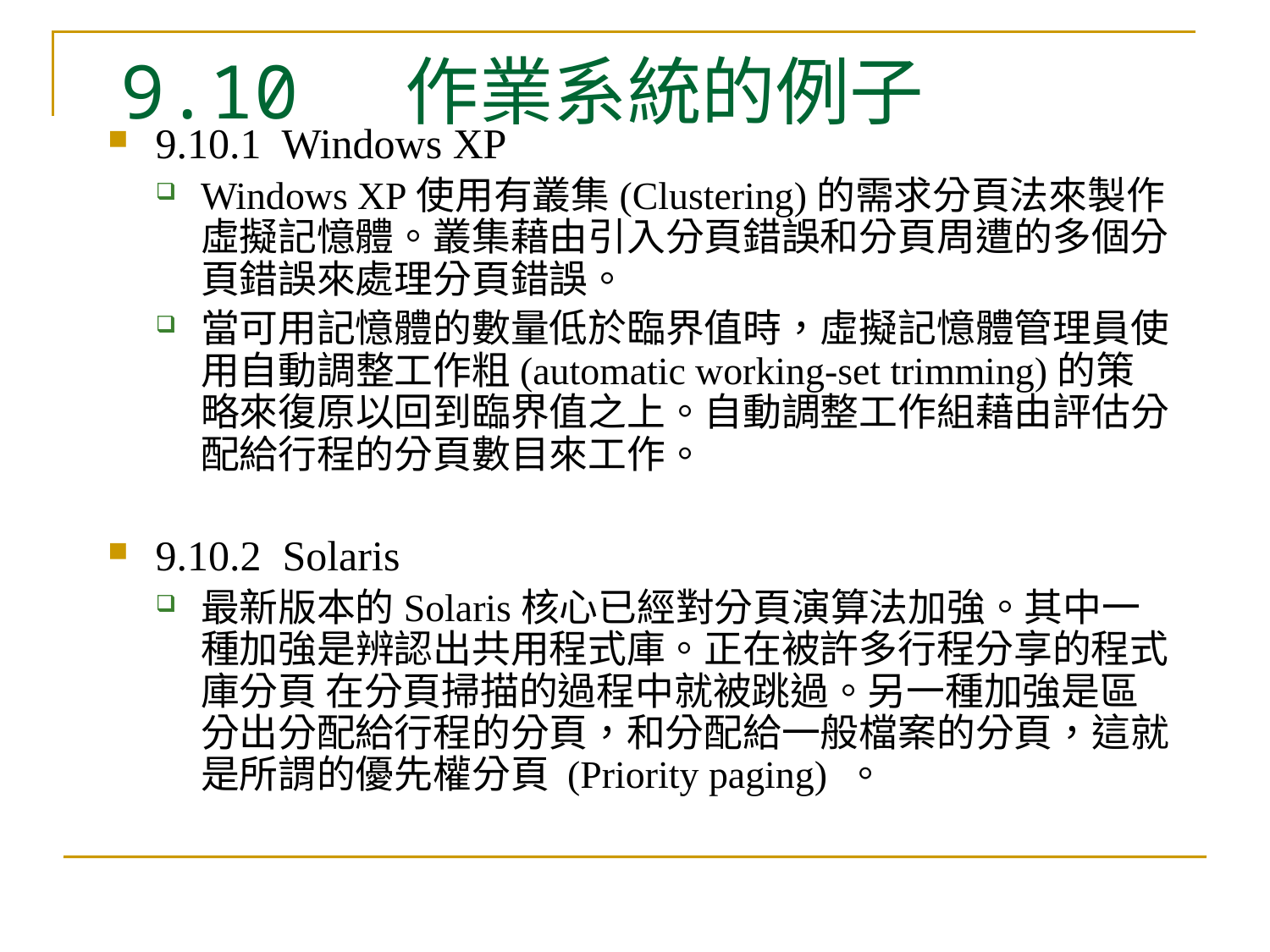

# 9.10  作業系統的例子
9.10.1  Windows XP
Windows XP使用有叢集(Clustering)的需求分頁法來製作虛擬記憶體。叢集藉由引入分頁錯誤和分頁周遭的多個分頁錯誤來處理分頁錯誤。
當可用記憶體的數量低於臨界值時，虛擬記憶體管理員使用自動調整工作粗(automatic working-set trimming)的策略來復原以回到臨界值之上。自動調整工作組藉由評估分配給行程的分頁數目來工作。

9.10.2  Solaris
最新版本的Solaris核心已經對分頁演算法加強。其中一種加強是辨認出共用程式庫。正在被許多行程分享的程式庫分頁 在分頁掃描的過程中就被跳過。另一種加強是區分出分配給行程的分頁，和分配給一般檔案的分頁，這就是所謂的優先權分頁 (Priority paging) 。